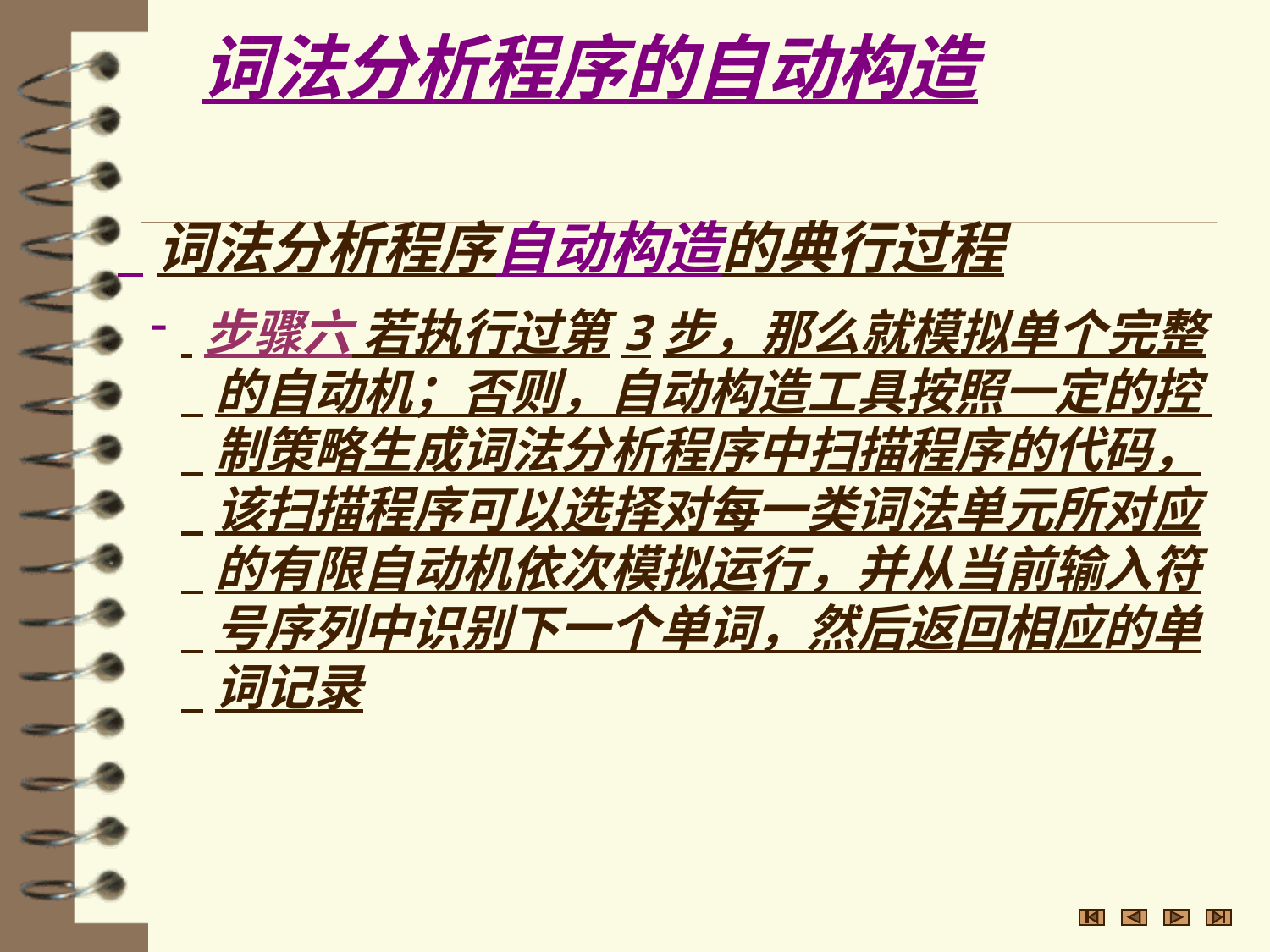

词法分析程序的自动构造
  词法分析程序自动构造的典行过程

 步骤六 若执行过第3步，那么就模拟单个完整
  的自动机；否则，自动构造工具按照一定的控
  制策略生成词法分析程序中扫描程序的代码，
  该扫描程序可以选择对每一类词法单元所对应
  的有限自动机依次模拟运行，并从当前输入符
  号序列中识别下一个单词，然后返回相应的单
  词记录